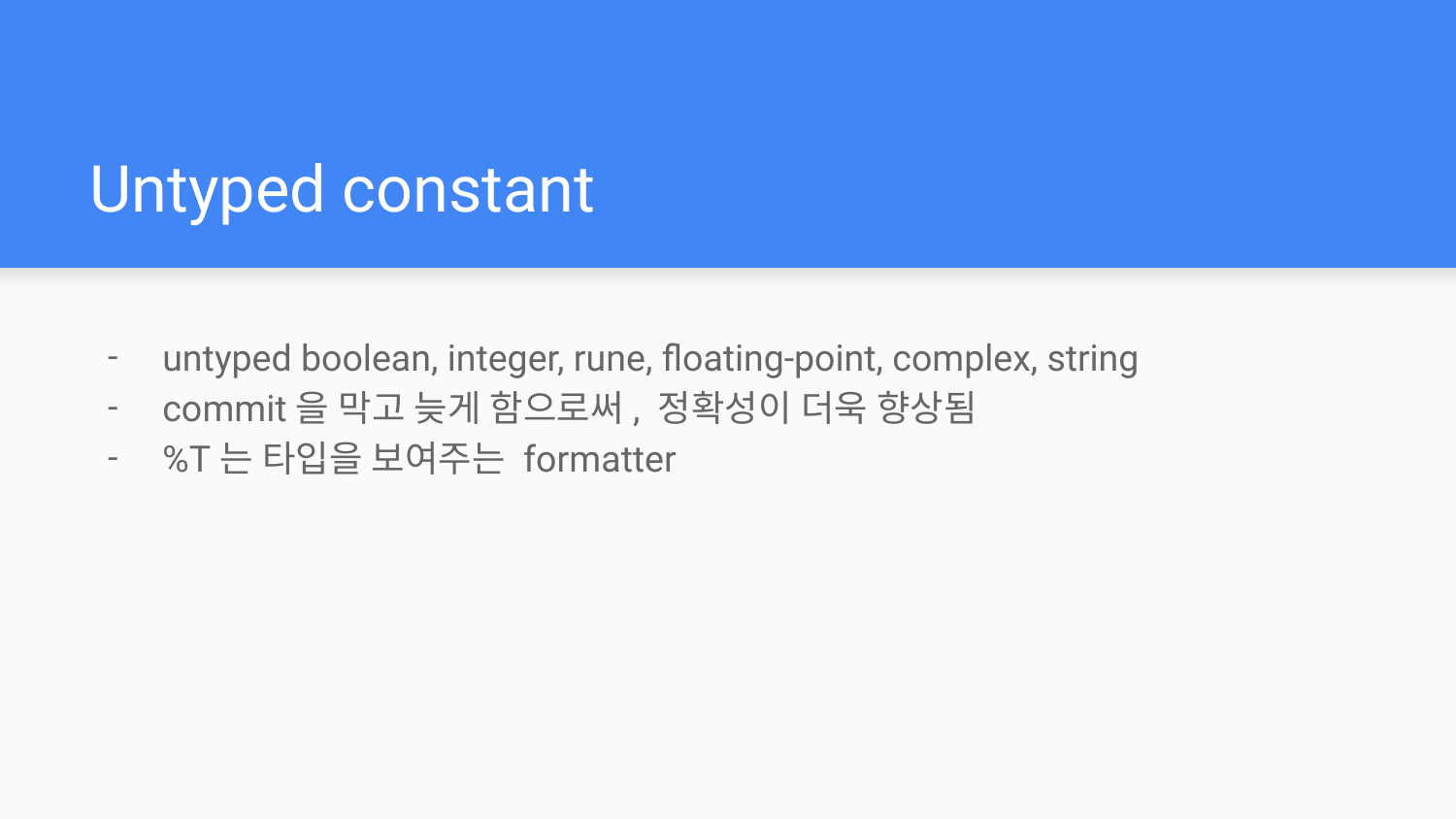

# Untyped constant
untyped boolean, integer, rune, floating-point, complex, string
commit을 막고 늦게 함으로써, 정확성이 더욱 향상됨
%T는 타입을 보여주는 formatter